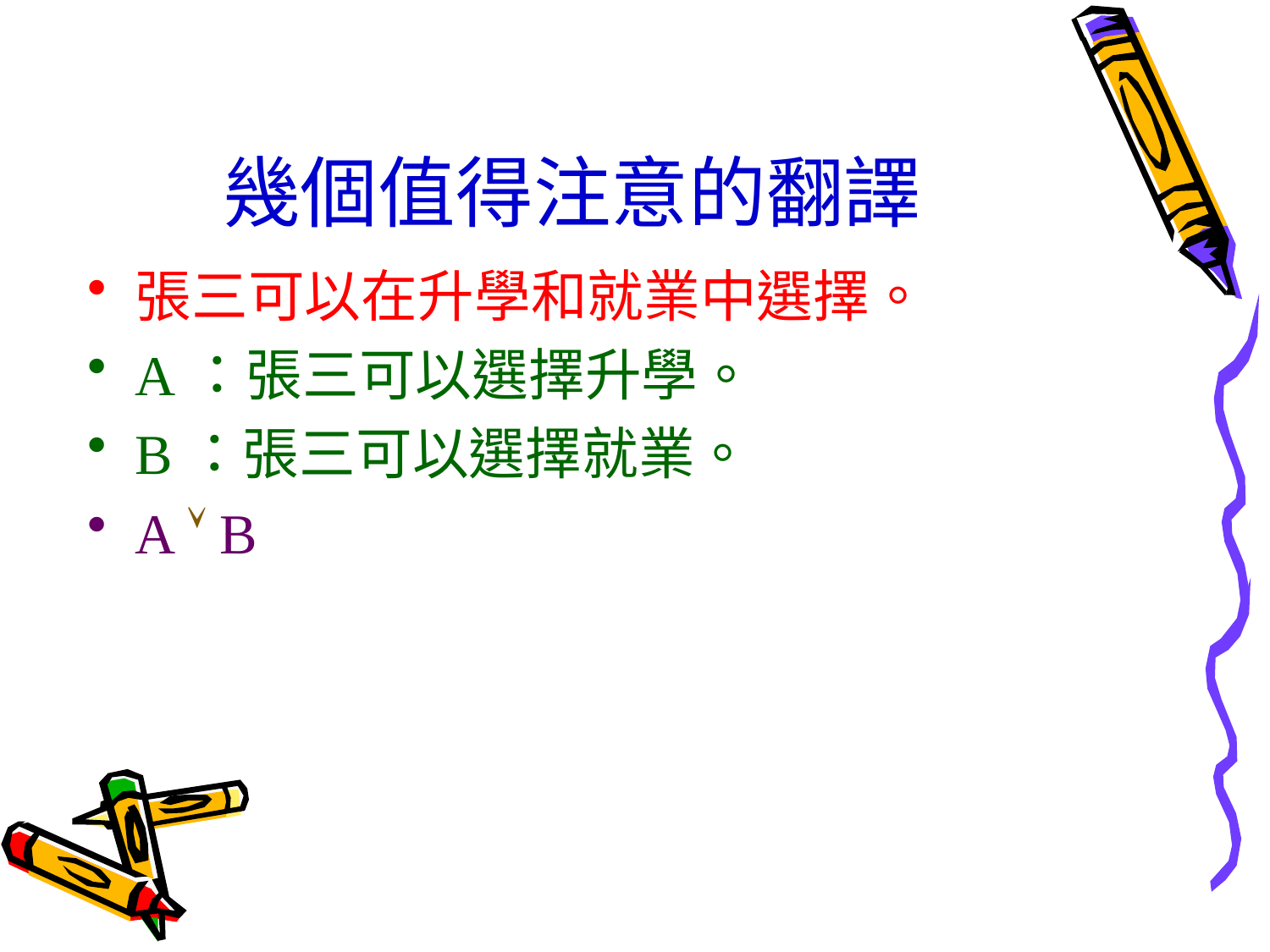

# 幾個值得注意的翻譯
張三可以在升學和就業中選擇。
A：張三可以選擇升學。
B：張三可以選擇就業。
A ∨ B